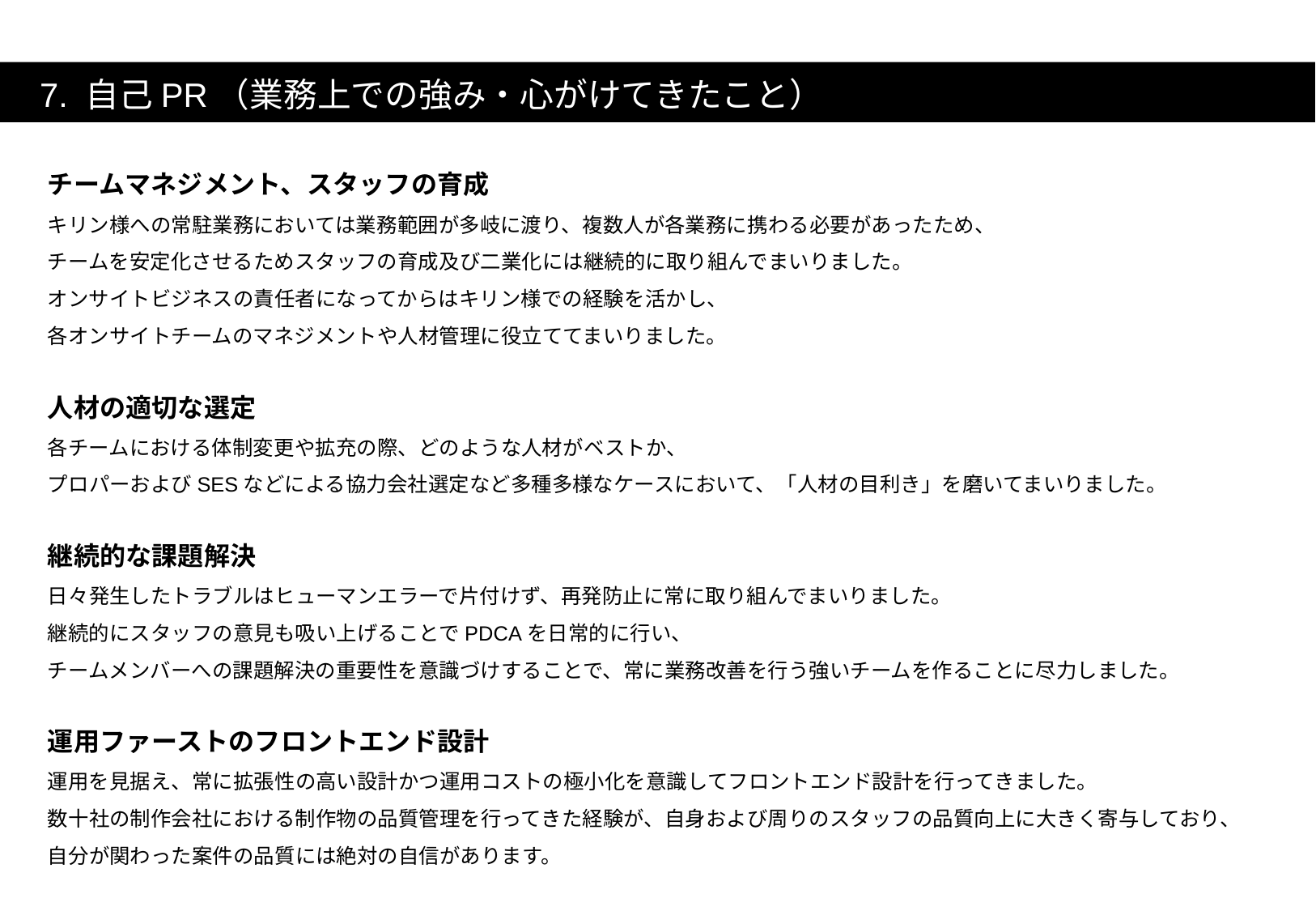

7. 自己PR（業務上での強み・心がけてきたこと）
チームマネジメント、スタッフの育成
キリン様への常駐業務においては業務範囲が多岐に渡り、複数人が各業務に携わる必要があったため、
チームを安定化させるためスタッフの育成及び二業化には継続的に取り組んでまいりました。
オンサイトビジネスの責任者になってからはキリン様での経験を活かし、
各オンサイトチームのマネジメントや人材管理に役立ててまいりました。
人材の適切な選定
各チームにおける体制変更や拡充の際、どのような人材がベストか、
プロパーおよびSESなどによる協力会社選定など多種多様なケースにおいて、「人材の目利き」を磨いてまいりました。
継続的な課題解決
日々発生したトラブルはヒューマンエラーで片付けず、再発防止に常に取り組んでまいりました。
継続的にスタッフの意見も吸い上げることでPDCAを日常的に行い、
チームメンバーへの課題解決の重要性を意識づけすることで、常に業務改善を行う強いチームを作ることに尽力しました。
運用ファーストのフロントエンド設計
運用を見据え、常に拡張性の高い設計かつ運用コストの極小化を意識してフロントエンド設計を行ってきました。
数十社の制作会社における制作物の品質管理を行ってきた経験が、自身および周りのスタッフの品質向上に大きく寄与しており、
自分が関わった案件の品質には絶対の自信があります。